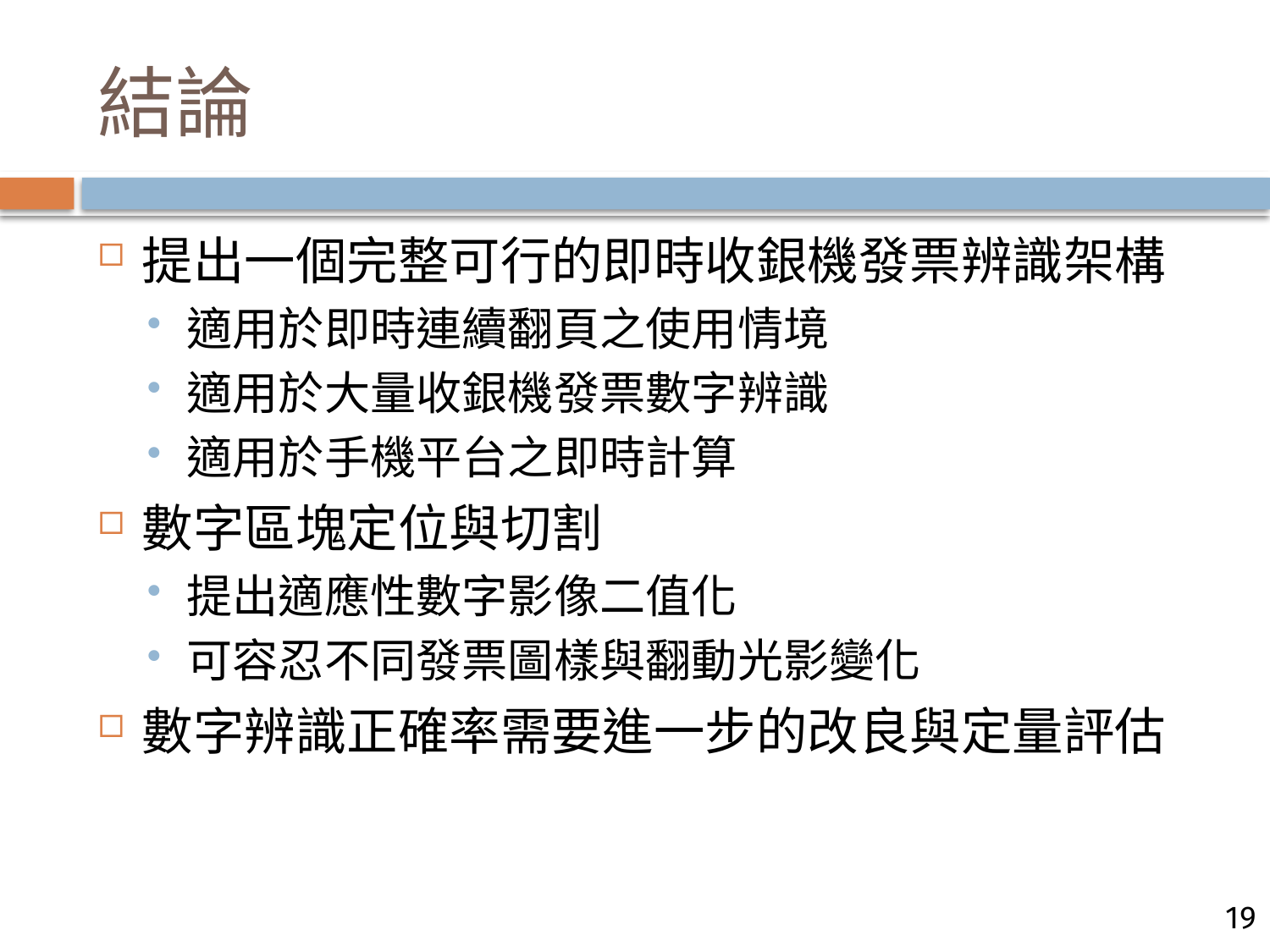

# 結論
提出一個完整可行的即時收銀機發票辨識架構
適用於即時連續翻頁之使用情境
適用於大量收銀機發票數字辨識
適用於手機平台之即時計算
數字區塊定位與切割
提出適應性數字影像二值化
可容忍不同發票圖樣與翻動光影變化
數字辨識正確率需要進一步的改良與定量評估